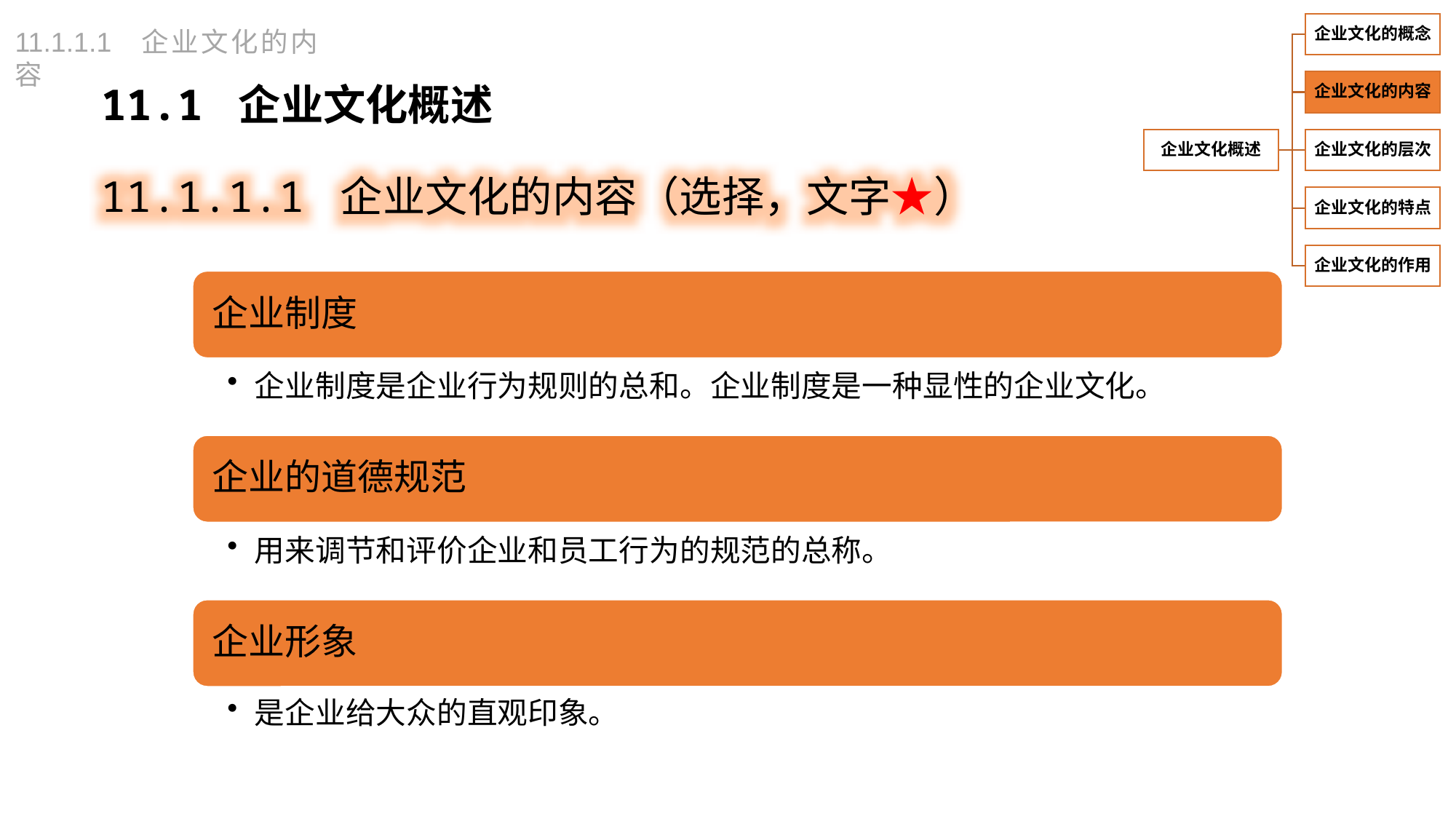

企业文化概述
企业文化的概念
企业文化的内容
企业文化的层次
企业文化的特点
企业文化的作用
11.1.1.1  企业文化的内容
11.1 企业文化概述
11.1.1.1 企业文化的内容（选择，文字★）
企业制度
企业制度是企业行为规则的总和。企业制度是一种显性的企业文化。
企业的道德规范
用来调节和评价企业和员工行为的规范的总称。
企业形象
是企业给大众的直观印象。